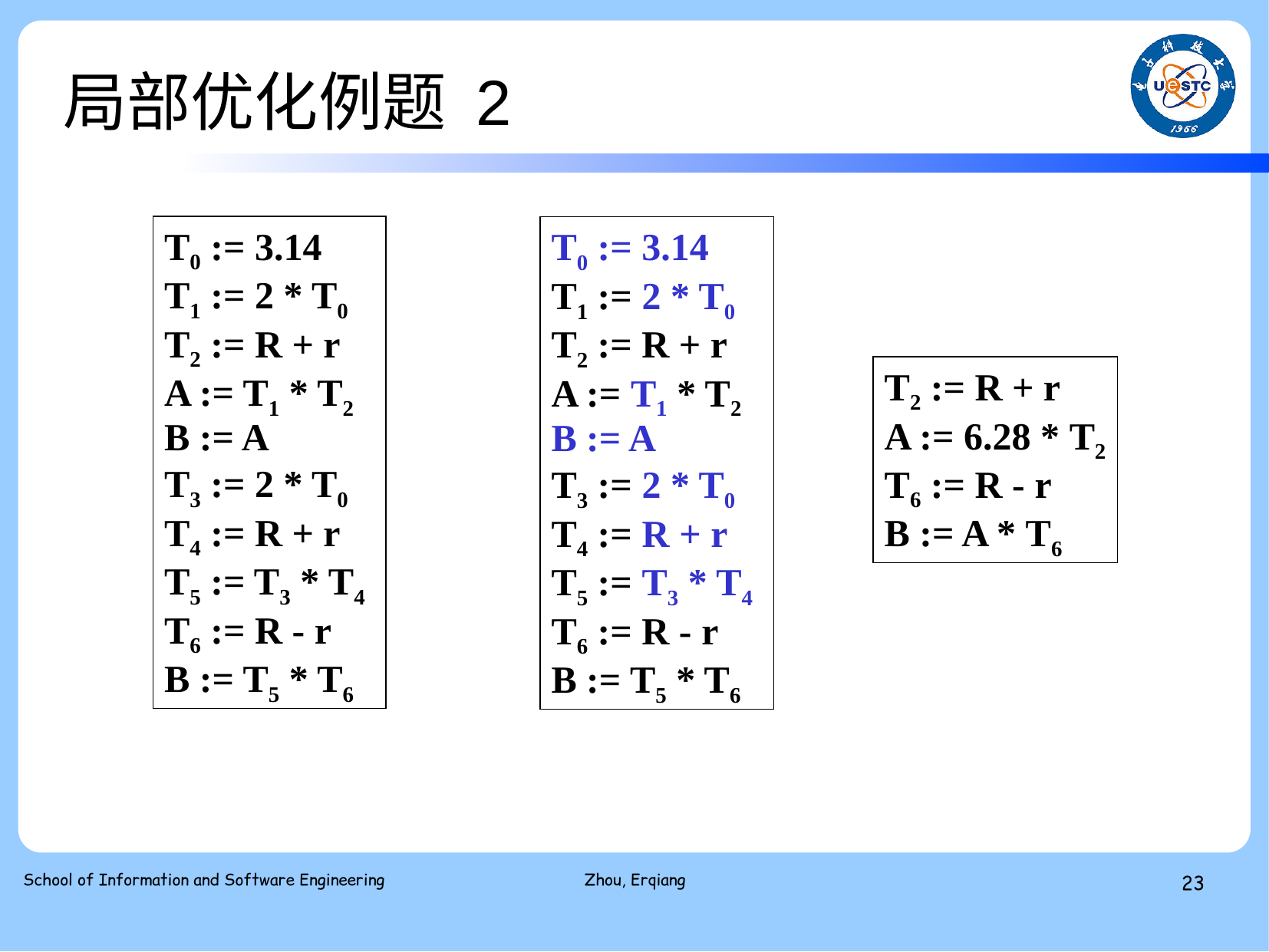

# 局部优化例题 2
T0 := 3.14
T1 := 2 * T0
T2 := R + r
A := T1 * T2
B := A
T3 := 2 * T0
T4 := R + r
T5 := T3 * T4
T6 := R - r
B := T5 * T6
T0 := 3.14
T1 := 2 * T0
T2 := R + r
A := T1 * T2
B := A
T3 := 2 * T0
T4 := R + r
T5 := T3 * T4
T6 := R - r
B := T5 * T6
T2 := R + r
A := 6.28 * T2
T6 := R - r
B := A * T6
 School of Information and Software Engineering
Zhou, Erqiang
23